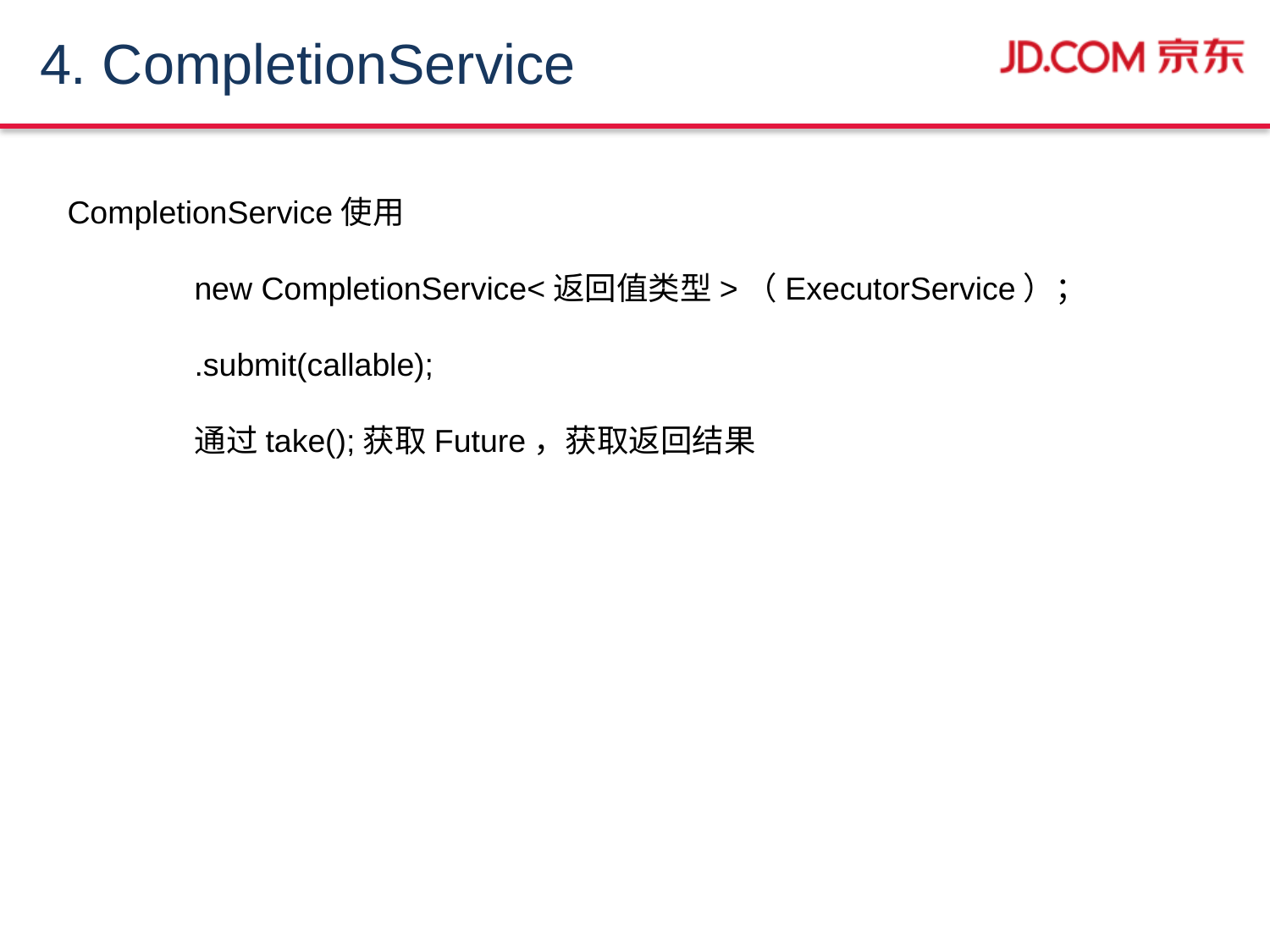

# 4. CompletionService
CompletionService使用

	new CompletionService<返回值类型>（ExecutorService）；

	.submit(callable);

	通过take();获取Future，获取返回结果